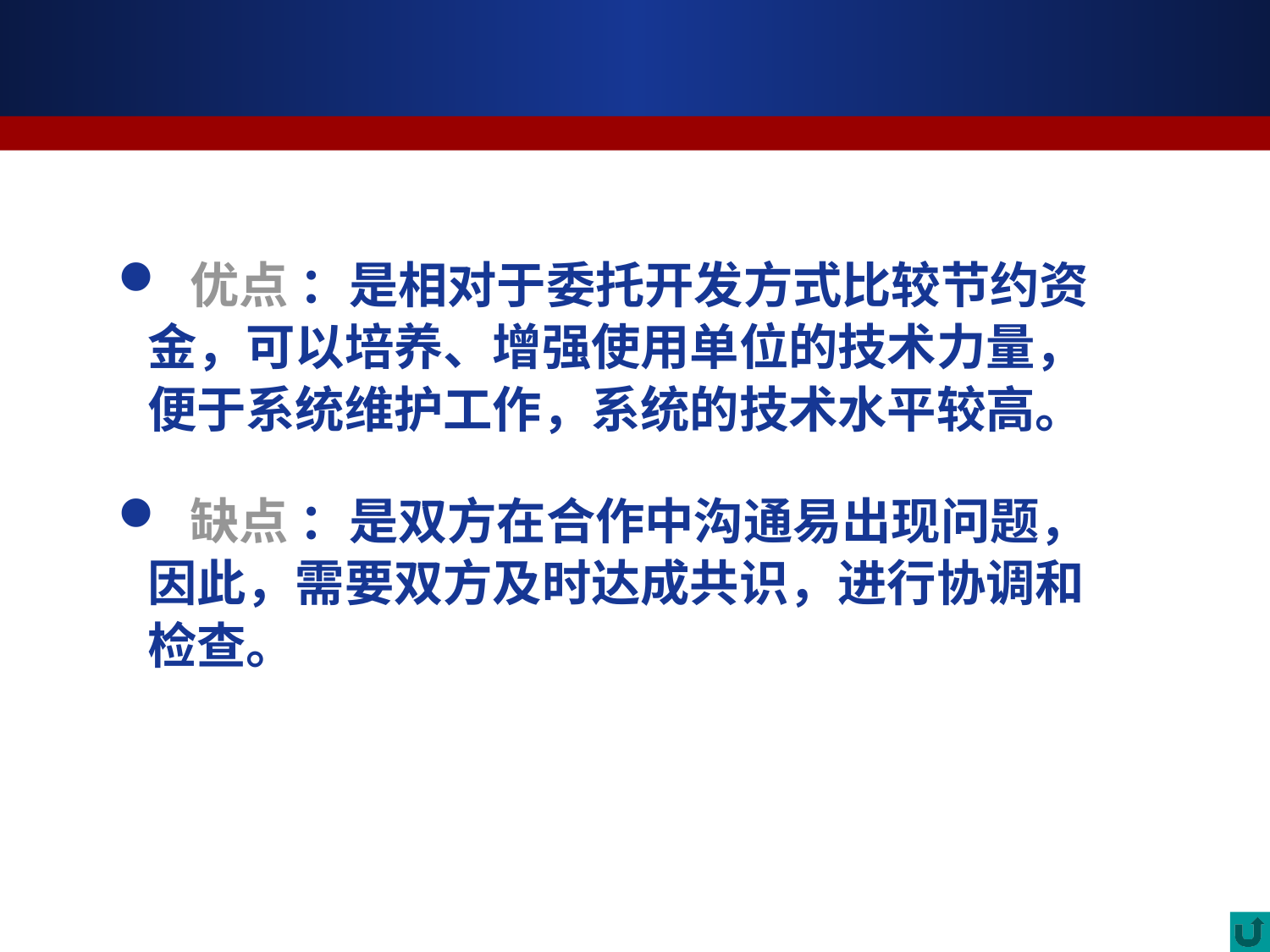

优点 ：是相对于委托开发方式比较节约资金，可以培养、增强使用单位的技术力量，便于系统维护工作，系统的技术水平较高。
 缺点 ：是双方在合作中沟通易出现问题，因此，需要双方及时达成共识，进行协调和检查。